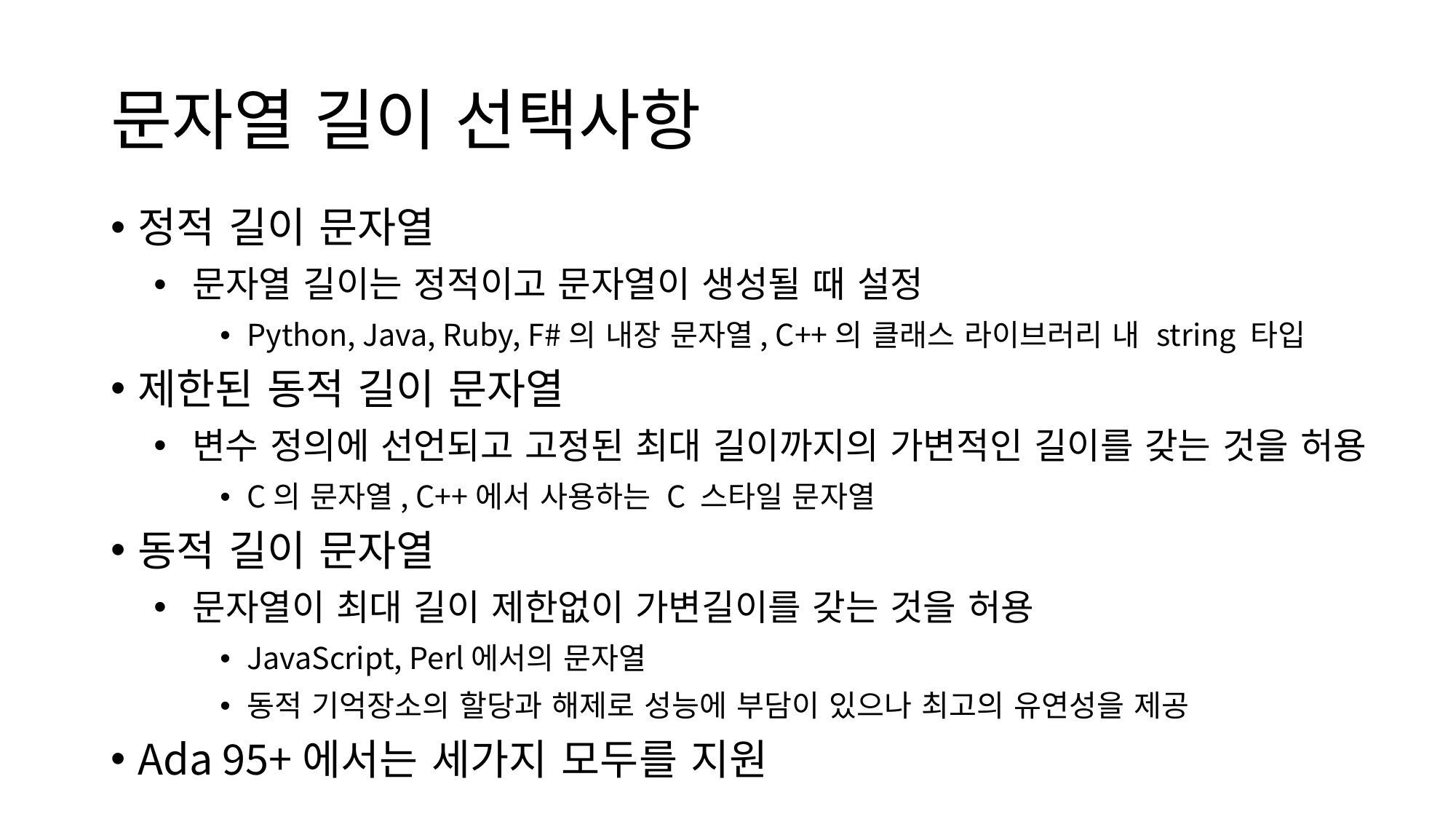

# 문자열 길이 선택사항
정적 길이 문자열
문자열 길이는 정적이고 문자열이 생성될 때 설정
Python, Java, Ruby, F#의 내장 문자열, C++의 클래스 라이브러리 내 string 타입
제한된 동적 길이 문자열
변수 정의에 선언되고 고정된 최대 길이까지의 가변적인 길이를 갖는 것을 허용
C의 문자열, C++에서 사용하는 C 스타일 문자열
동적 길이 문자열
문자열이 최대 길이 제한없이 가변길이를 갖는 것을 허용
JavaScript, Perl에서의 문자열
동적 기억장소의 할당과 해제로 성능에 부담이 있으나 최고의 유연성을 제공
Ada 95+에서는 세가지 모두를 지원